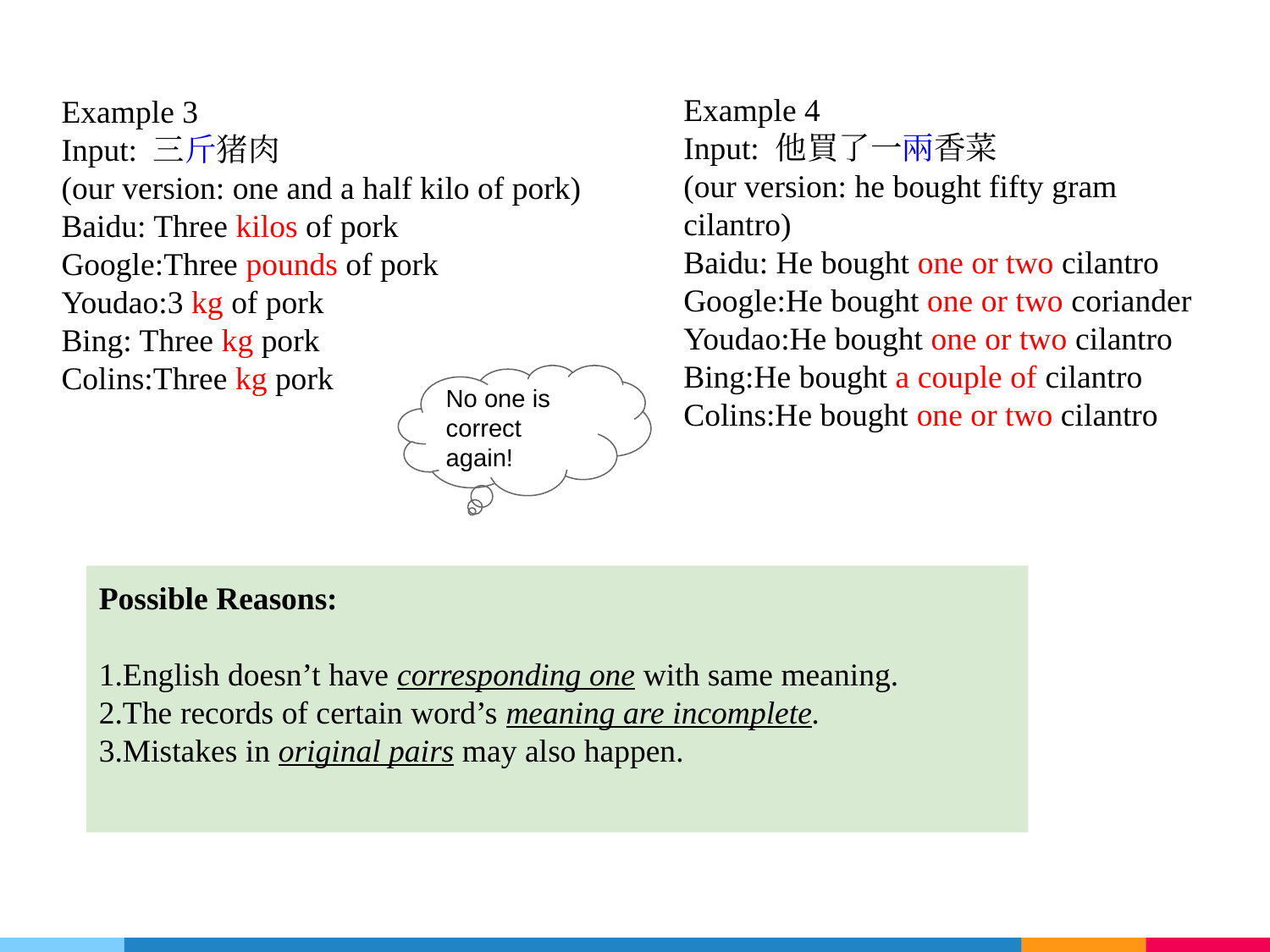

Example 3
Input: 三斤猪肉
(our version: one and a half kilo of pork)
Baidu: Three kilos of pork
Google:Three pounds of pork
Youdao:3 kg of pork
Bing: Three kg pork
Colins:Three kg pork

Example 4
Input: 他買了一兩香菜
(our version: he bought fifty gram cilantro)
Baidu: He bought one or two cilantro
Google:He bought one or two coriander
Youdao:He bought one or two cilantro
Bing:He bought a couple of cilantro
Colins:He bought one or two cilantro

No one is correct
again!
Possible Reasons:
1.English doesn’t have corresponding one with same meaning.
2.The records of certain word’s meaning are incomplete.
3.Mistakes in original pairs may also happen.